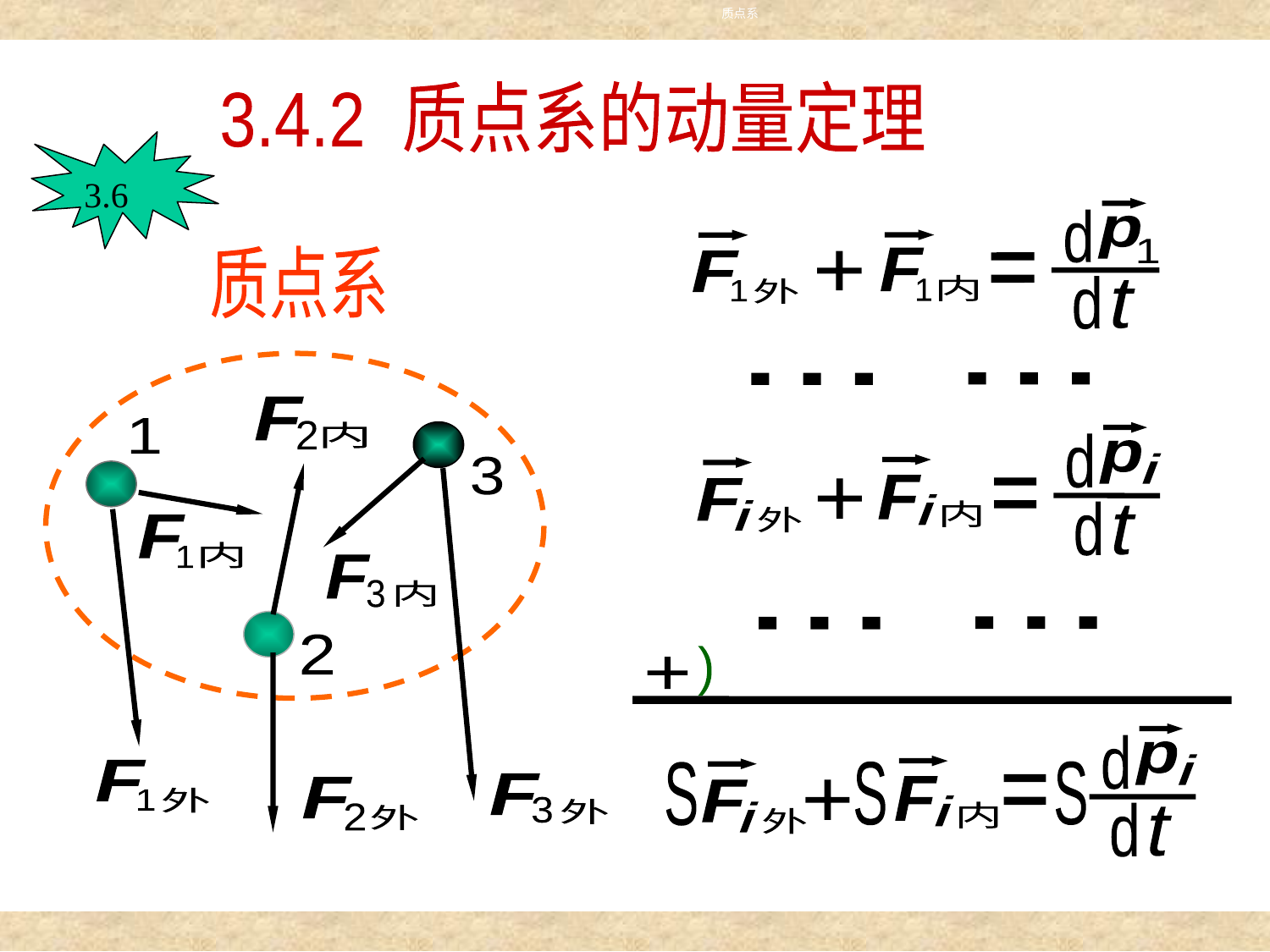

质点系
3.4.2  质点系的动量定理
3.6

p
1
d

F
内
1

F
外
1

+

d
t
...
...

d
p
i

F
F
+
i

i
内
d
t
外
...
...
质点系

F
2
内
1

3

F
内
1
F
3
内

2

F
外
1
F
3
外
F
2
外
)
+

d
p
i

F
i
内
Σ
Σ
Σ

F
i
外

+

d
t